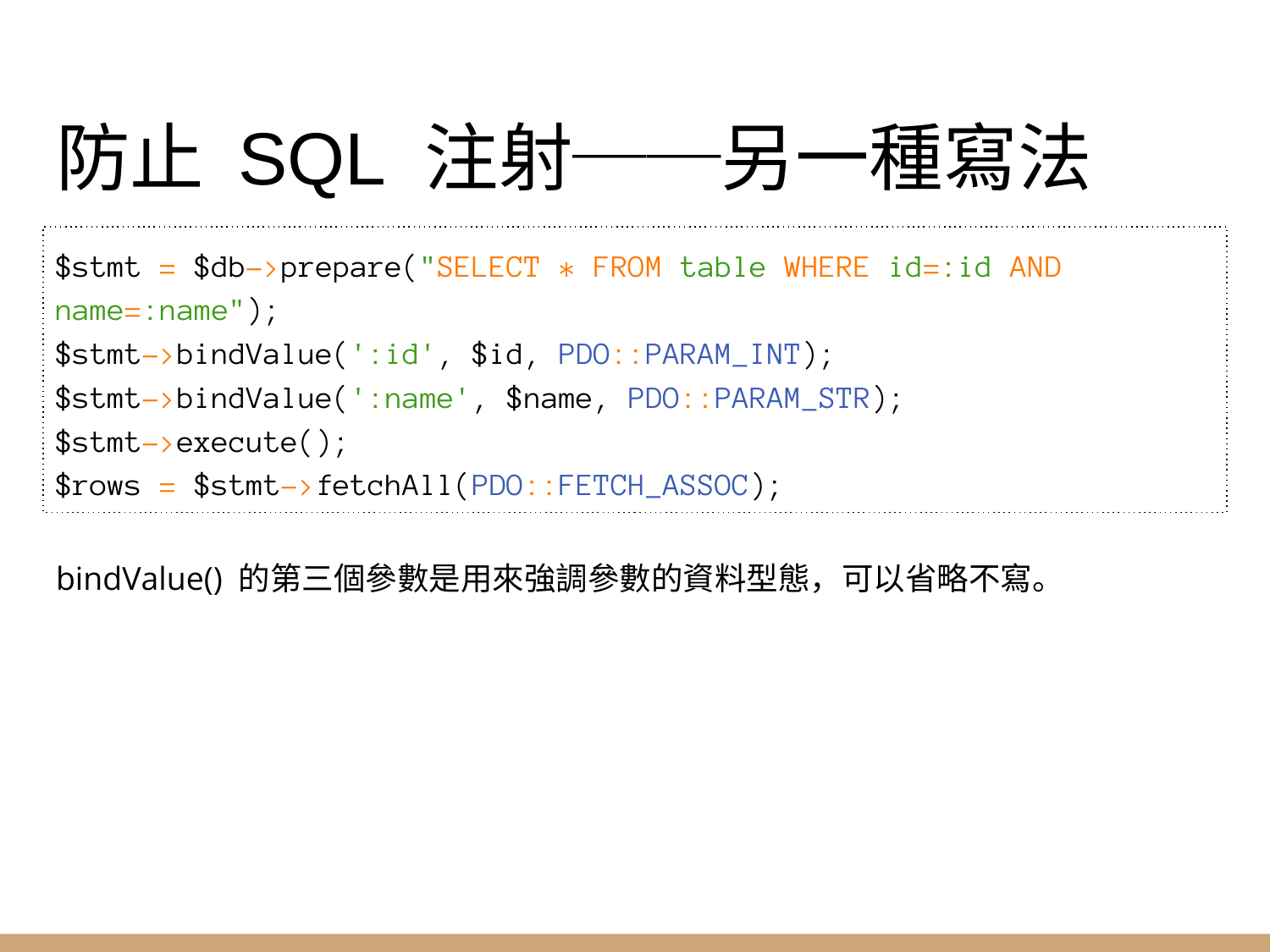

# 防止 SQL 注射──另一種寫法
$stmt = $db->prepare("SELECT * FROM table WHERE id=:id AND name=:name");
$stmt->bindValue(':id', $id, PDO::PARAM_INT);
$stmt->bindValue(':name', $name, PDO::PARAM_STR);
$stmt->execute();
$rows = $stmt->fetchAll(PDO::FETCH_ASSOC);
bindValue() 的第三個參數是用來強調參數的資料型態，可以省略不寫。